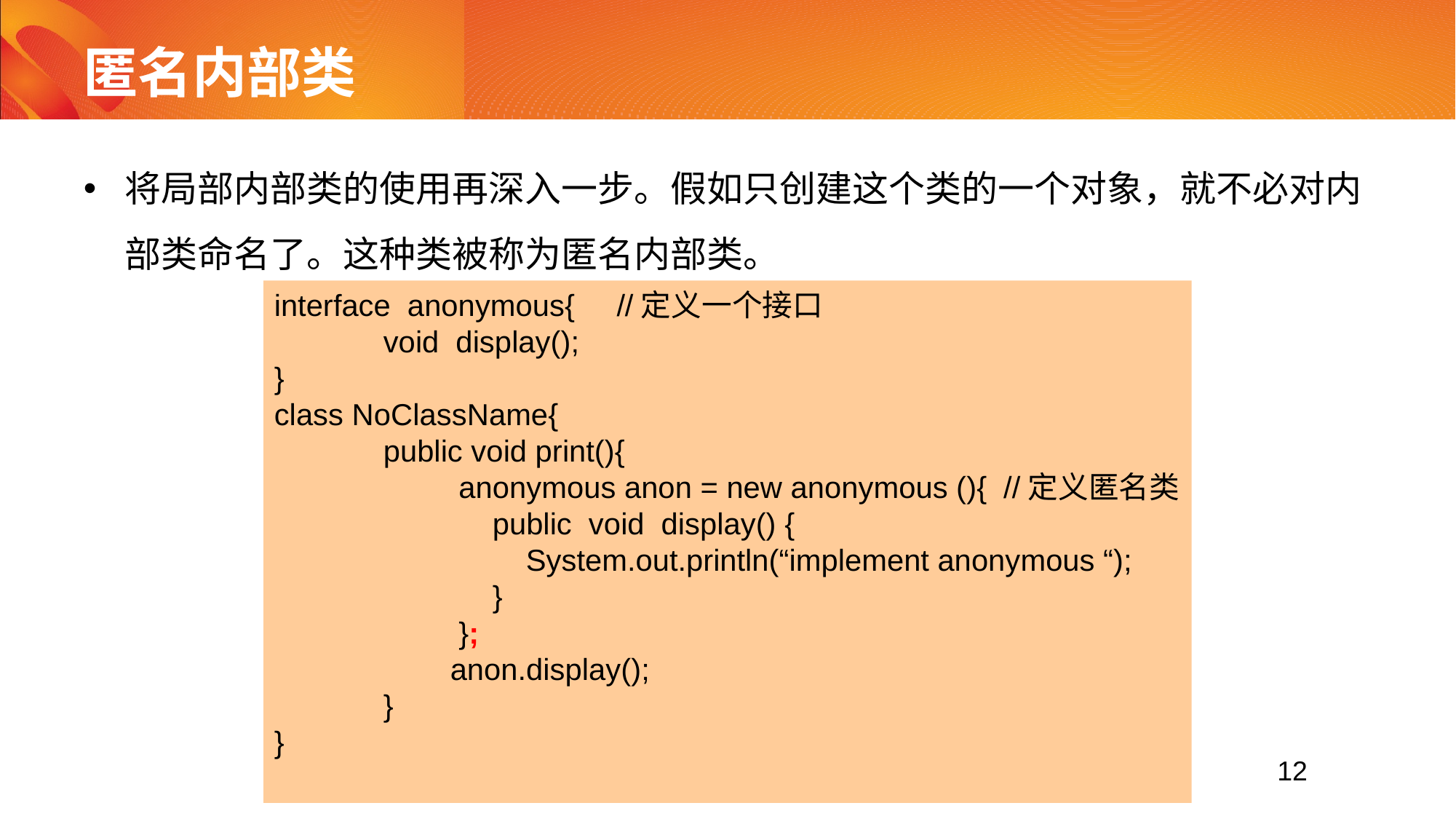

# 匿名内部类
将局部内部类的使用再深入一步。假如只创建这个类的一个对象，就不必对内部类命名了。这种类被称为匿名内部类。
interface  anonymous{     //定义一个接口
	void  display();
}
class NoClassName{
	public void print(){
	         anonymous anon = new anonymous (){  //定义匿名类
		public  void  display() {
		    System.out.println(“implement anonymous “);
		}
	         };
	        anon.display();
	}
}